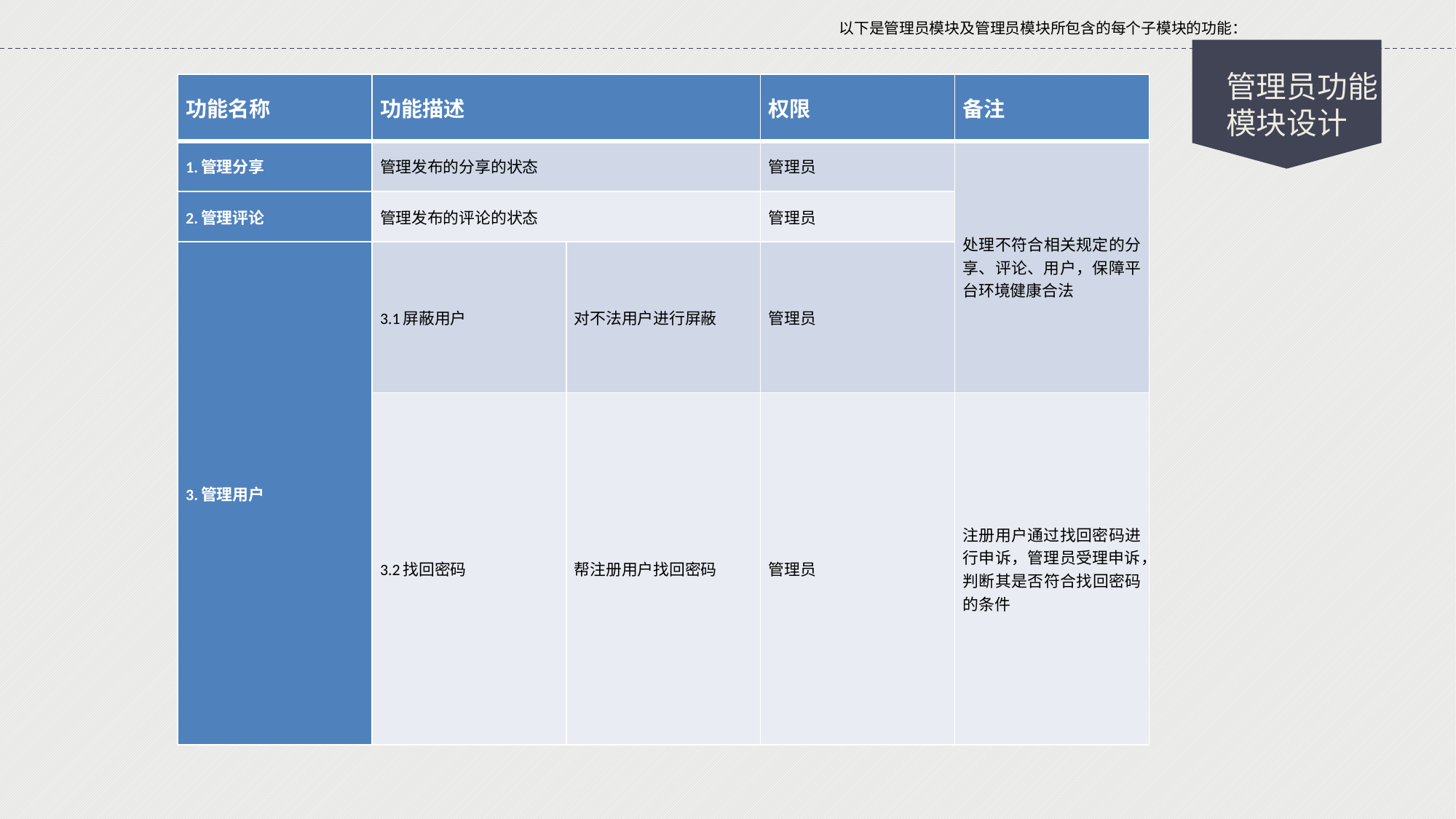

以下是管理员模块及管理员模块所包含的每个子模块的功能：

管理员功能
模块设计
| 功能名称 | 功能描述 |  | 权限 | 备注 |
| --- | --- | --- | --- | --- |
| 1.管理分享 | 管理发布的分享的状态 |  | 管理员 | 处理不符合相关规定的分享、评论、用户，保障平台环境健康合法 |
| 2.管理评论 | 管理发布的评论的状态 |  | 管理员 |  |
| 3.管理用户 | 3.1屏蔽用户 | 对不法用户进行屏蔽 | 管理员 |  |
|  | 3.2找回密码 | 帮注册用户找回密码 | 管理员 | 注册用户通过找回密码进行申诉，管理员受理申诉，判断其是否符合找回密码的条件 |